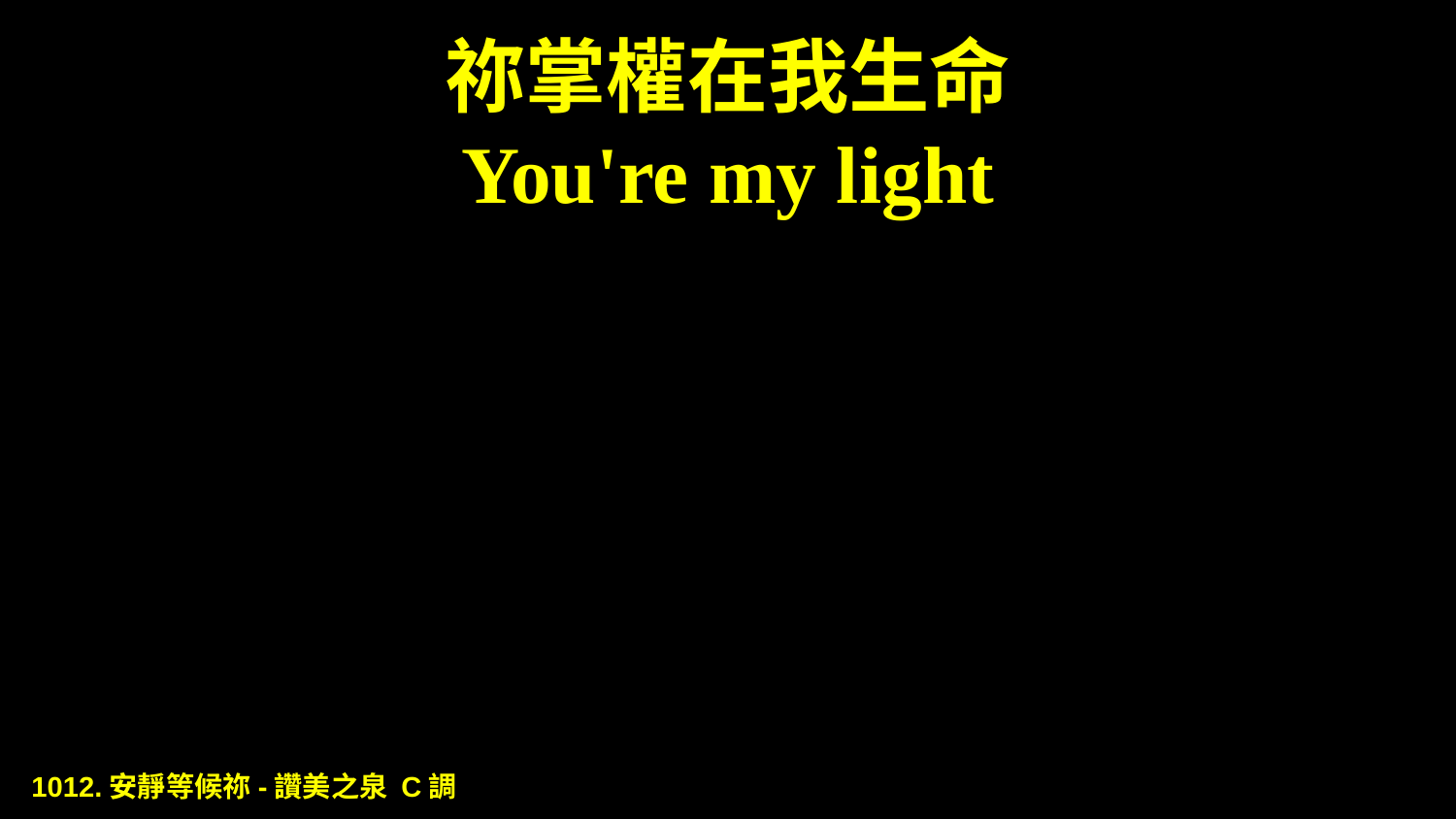

# 祢掌權在我生命 You're my light
1012.安靜等候祢-讚美之泉 C調